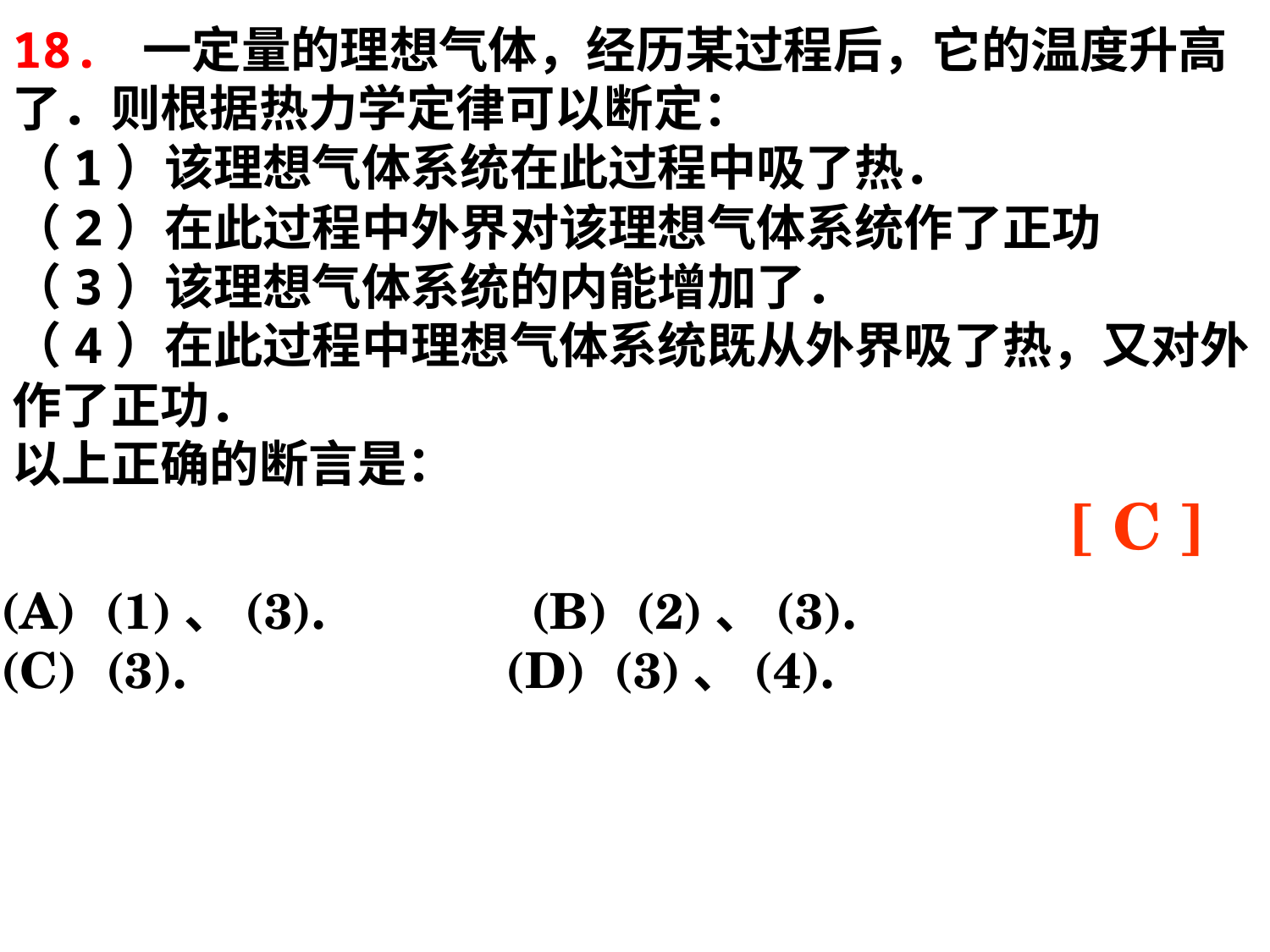

18. 一定量的理想气体，经历某过程后，它的温度升高了．则根据热力学定律可以断定：
（1）该理想气体系统在此过程中吸了热．
（2）在此过程中外界对该理想气体系统作了正功
（3）该理想气体系统的内能增加了．
（4）在此过程中理想气体系统既从外界吸了热，又对外作了正功．
以上正确的断言是：
(A)  (1)、(3).　　  　 (B)  (2)、(3).
(C)  (3).　　　　　　(D)  (3)、(4).
[ C ]